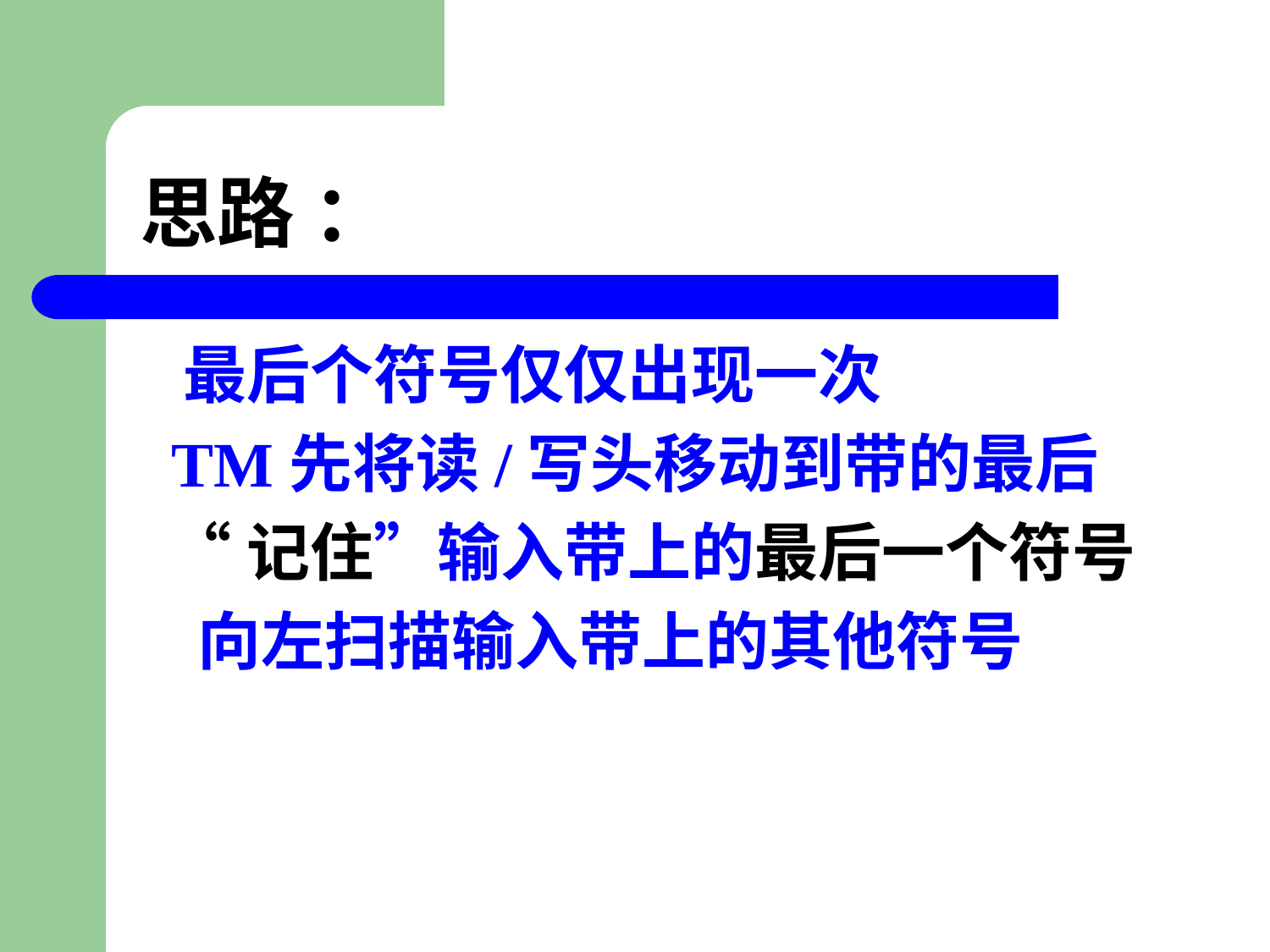

# 思路 ：
  最后个符号仅仅出现一次
  TM先将读/写头移动到带的最后
  “记住”输入带上的最后一个符号
   向左扫描输入带上的其他符号